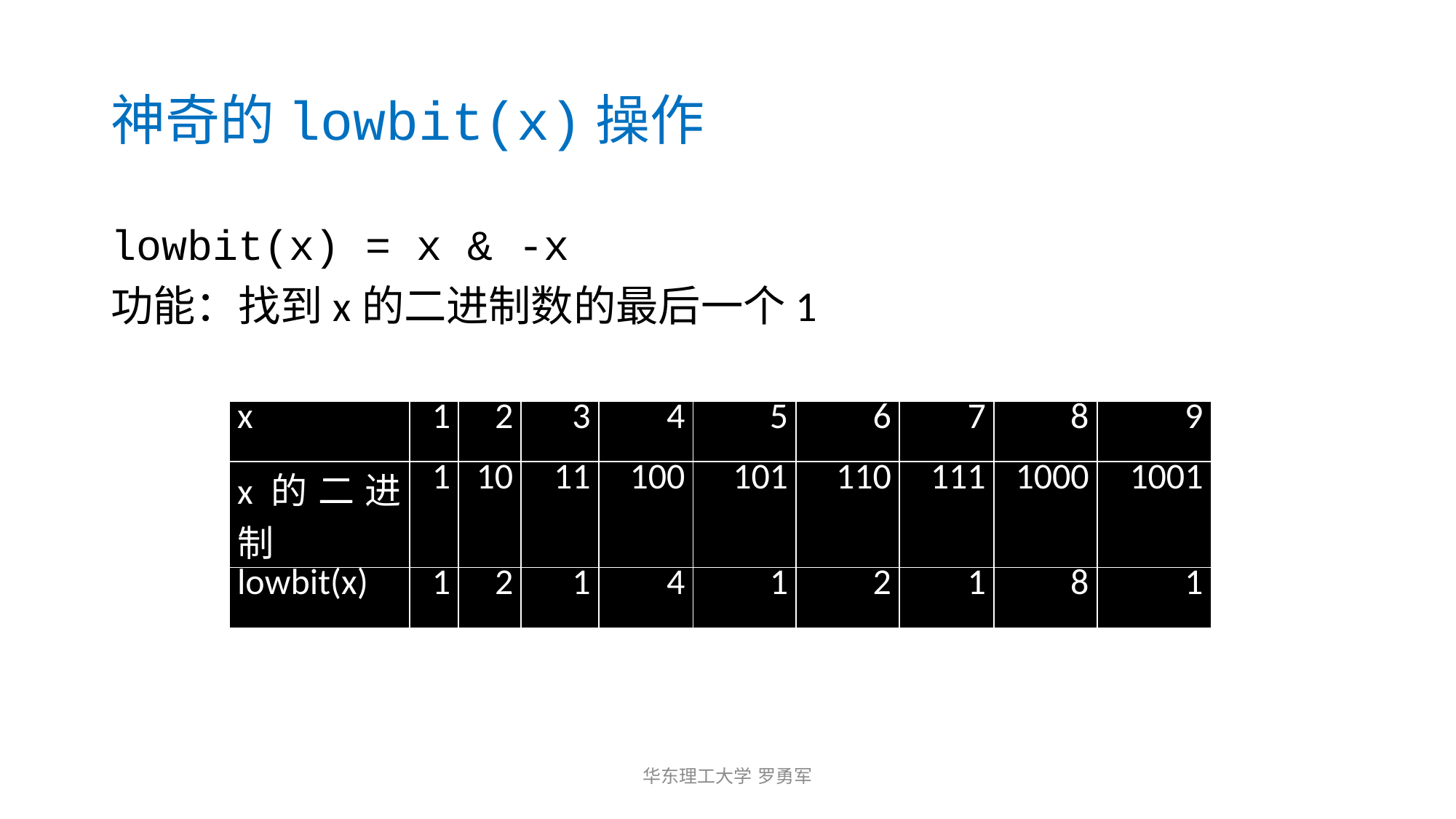

# 神奇的lowbit(x)操作
lowbit(x) = x & -x
功能：找到x的二进制数的最后一个1
| x | 1 | 2 | 3 | 4 | 5 | 6 | 7 | 8 | 9 |
| --- | --- | --- | --- | --- | --- | --- | --- | --- | --- |
| x的二进制 | 1 | 10 | 11 | 100 | 101 | 110 | 111 | 1000 | 1001 |
| lowbit(x) | 1 | 2 | 1 | 4 | 1 | 2 | 1 | 8 | 1 |
华东理工大学 罗勇军